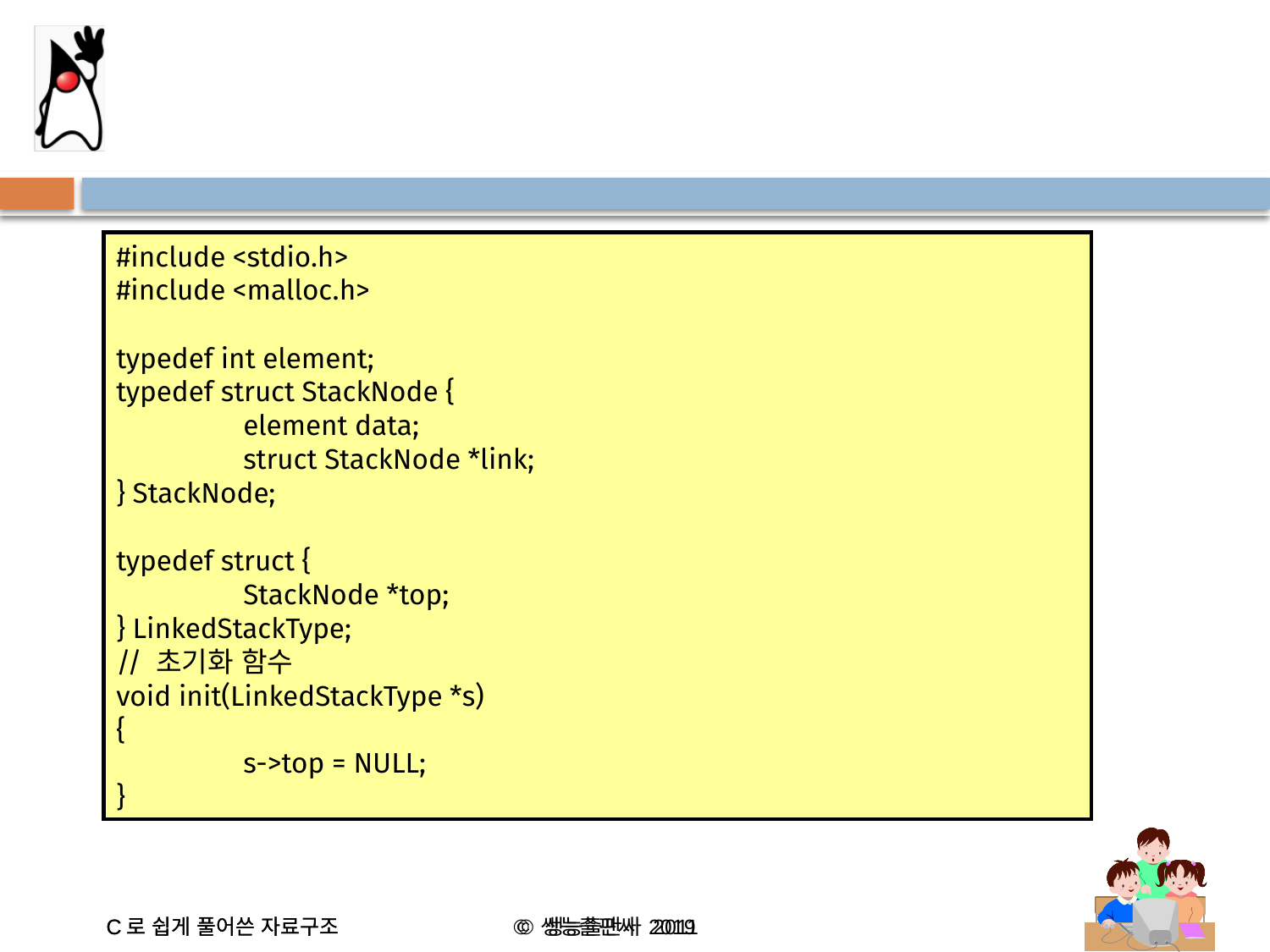

#
#include <stdio.h>
#include <malloc.h>

typedef int element;
typedef struct StackNode {
	element data;
	struct StackNode *link;
} StackNode;

typedef struct {
	StackNode *top;
} LinkedStackType;
// 초기화 함수
void init(LinkedStackType *s)
{
	s->top = NULL;
}